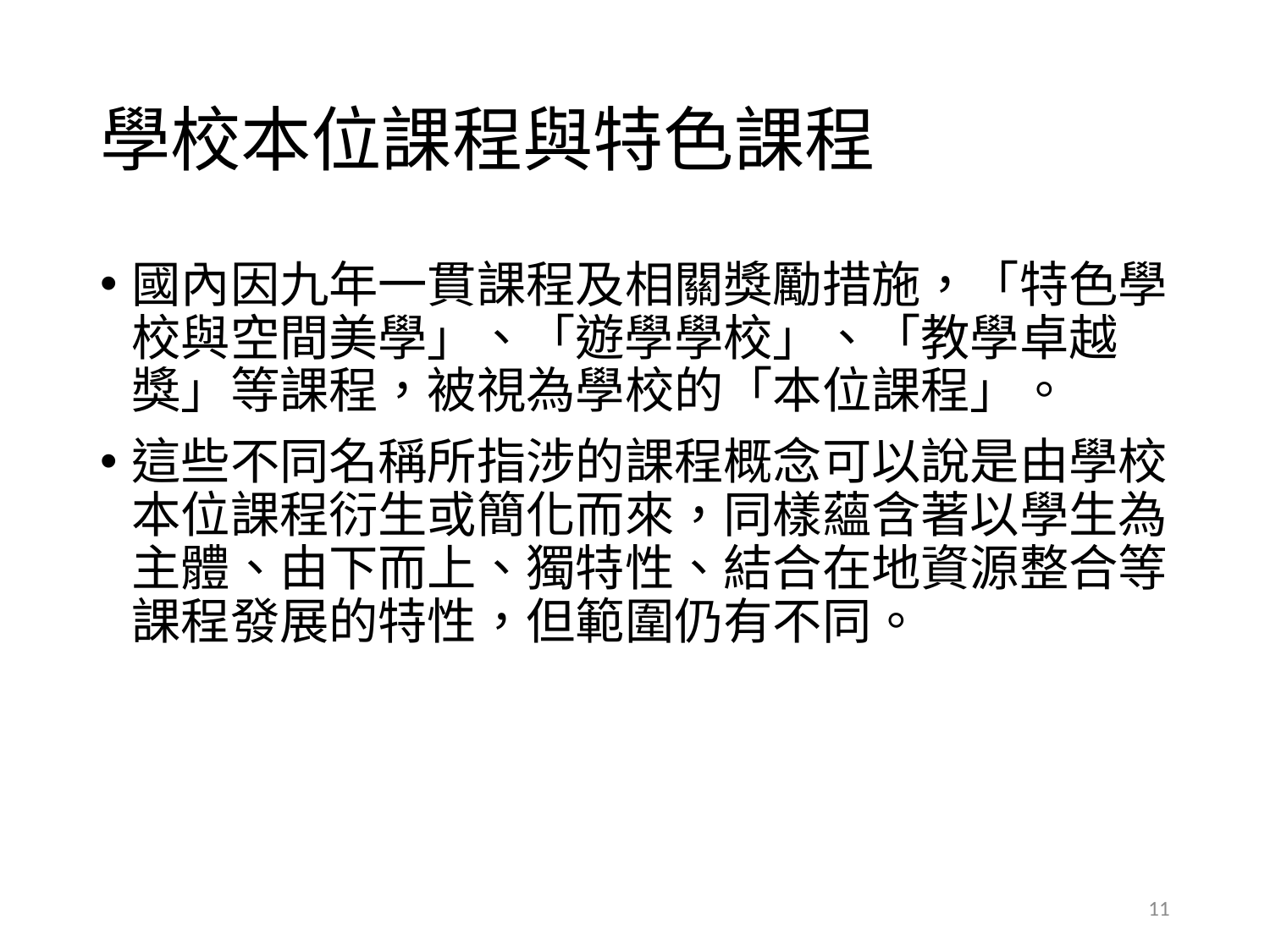

# 學校本位課程與特色課程
國內因九年一貫課程及相關獎勵措施，「特色學校與空間美學」、「遊學學校」、「教學卓越獎」等課程，被視為學校的「本位課程」。
這些不同名稱所指涉的課程概念可以說是由學校本位課程衍生或簡化而來，同樣蘊含著以學生為主體、由下而上、獨特性、結合在地資源整合等課程發展的特性，但範圍仍有不同。

11